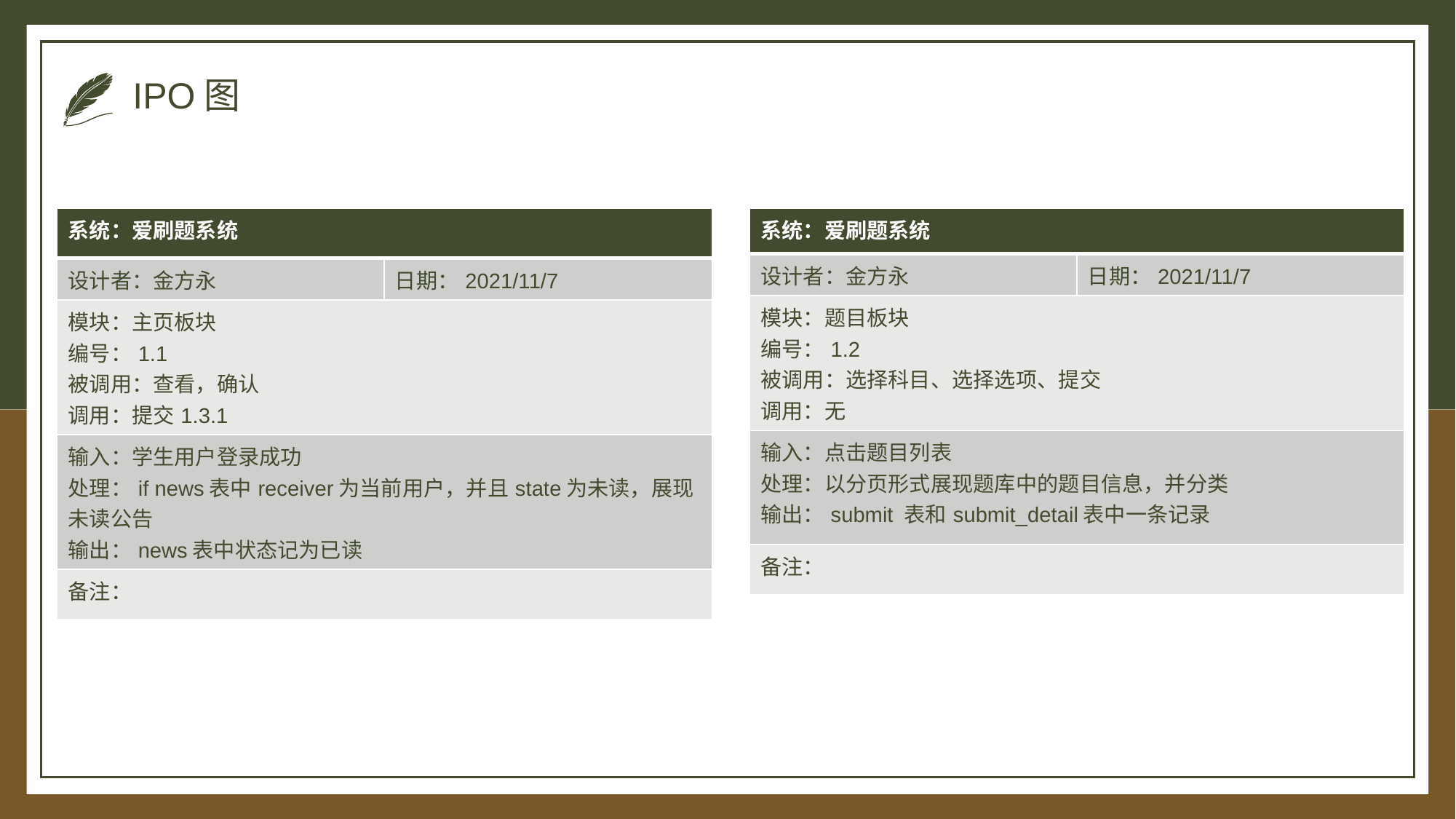

# IPO图
| 系统：爱刷题系统 |  |
| --- | --- |
| 设计者：金方永 | 日期：2021/11/7 |
| 模块：主页板块 编号：1.1 被调用：查看，确认 调用：提交1.3.1 |  |
| 输入：学生用户登录成功 处理：if news表中receiver为当前用户，并且state为未读，展现未读公告 输出：news表中状态记为已读 |  |
| 备注： |  |
| 系统：爱刷题系统 |  |
| --- | --- |
| 设计者：金方永 | 日期：2021/11/7 |
| 模块：题目板块 编号：1.2 被调用：选择科目、选择选项、提交 调用：无 |  |
| 输入：点击题目列表 处理：以分页形式展现题库中的题目信息，并分类 输出：submit 表和submit\_detail表中一条记录 |  |
| 备注： |  |